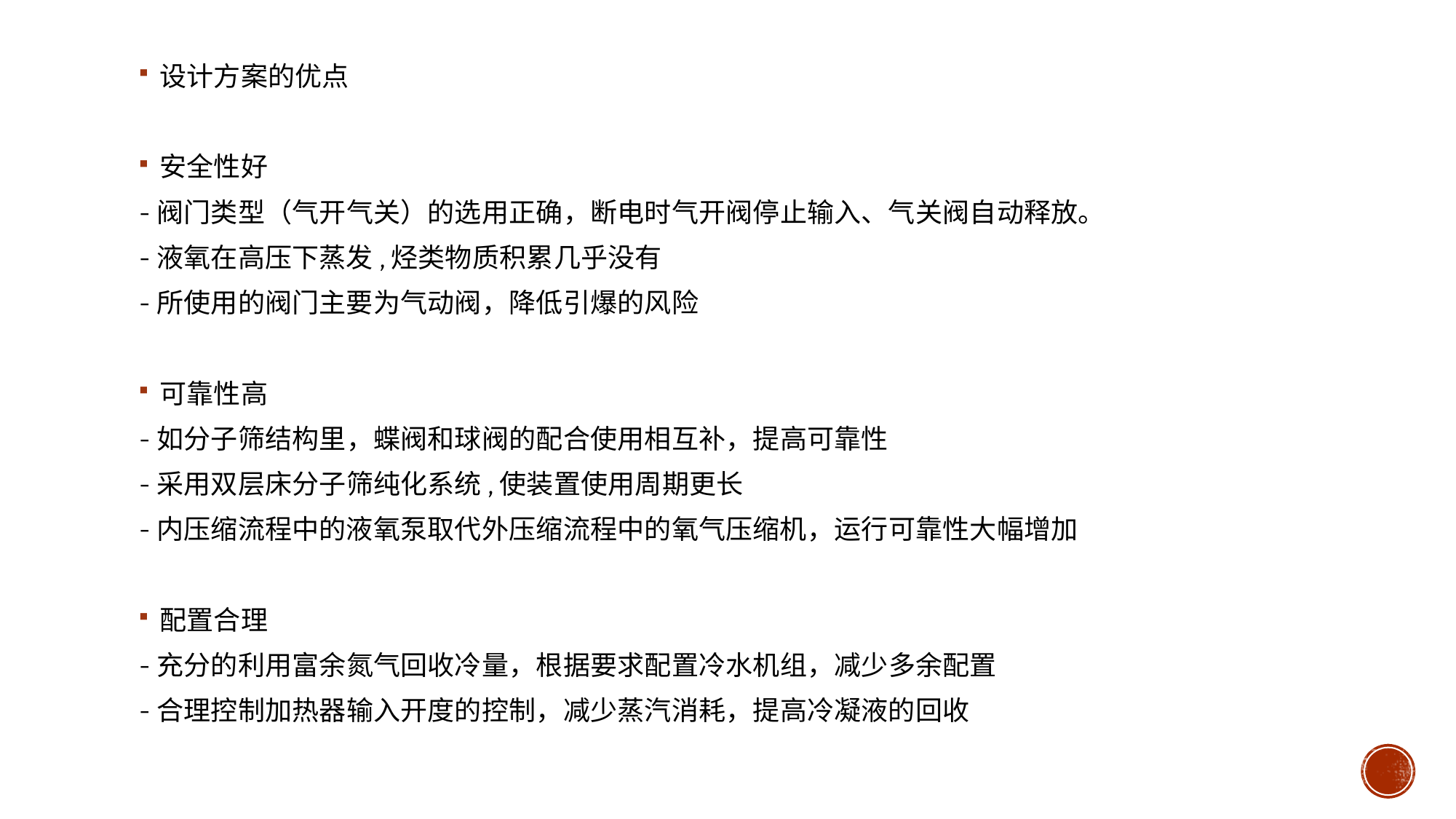

设计方案的优点

安全性好
-阀门类型（气开气关）的选用正确，断电时气开阀停止输入、气关阀自动释放。
-液氧在高压下蒸发,烃类物质积累几乎没有
-所使用的阀门主要为气动阀，降低引爆的风险

可靠性高
-如分子筛结构里，蝶阀和球阀的配合使用相互补，提高可靠性
-采用双层床分子筛纯化系统,使装置使用周期更长
-内压缩流程中的液氧泵取代外压缩流程中的氧气压缩机，运行可靠性大幅增加

配置合理
-充分的利用富余氮气回收冷量，根据要求配置冷水机组，减少多余配置
-合理控制加热器输入开度的控制，减少蒸汽消耗，提高冷凝液的回收